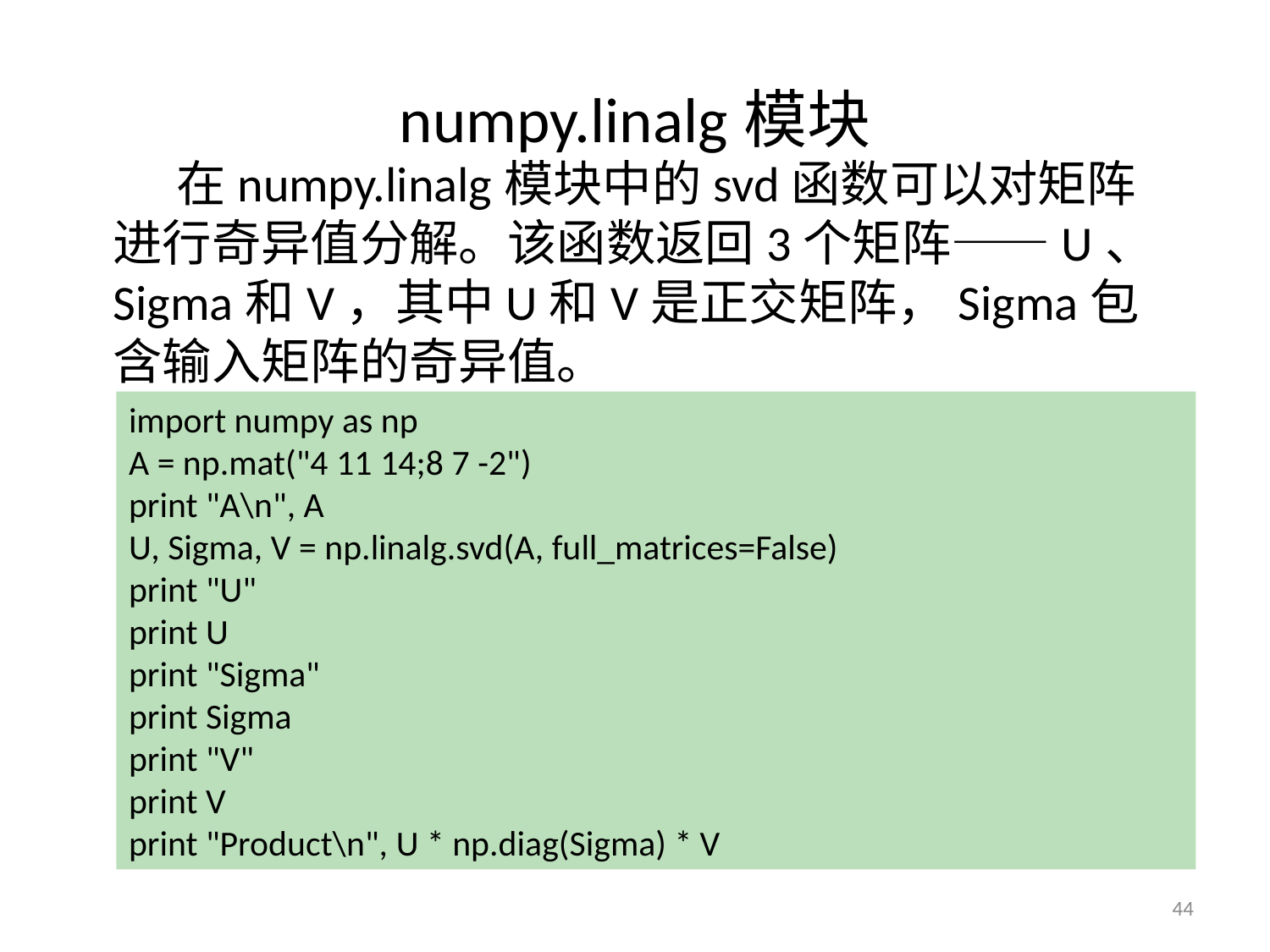

# numpy.linalg模块
         在numpy.linalg模块中的svd函数可以对矩阵进行奇异值分解。该函数返回3个矩阵——U、Sigma和V，其中U和V是正交矩阵，Sigma包含输入矩阵的奇异值。
import numpy as np
A = np.mat("4 11 14;8 7 -2")
print "A\n", A
U, Sigma, V = np.linalg.svd(A, full_matrices=False)
print "U"
print U
print "Sigma"
print Sigma
print "V"
print V
print "Product\n", U * np.diag(Sigma) * V
44